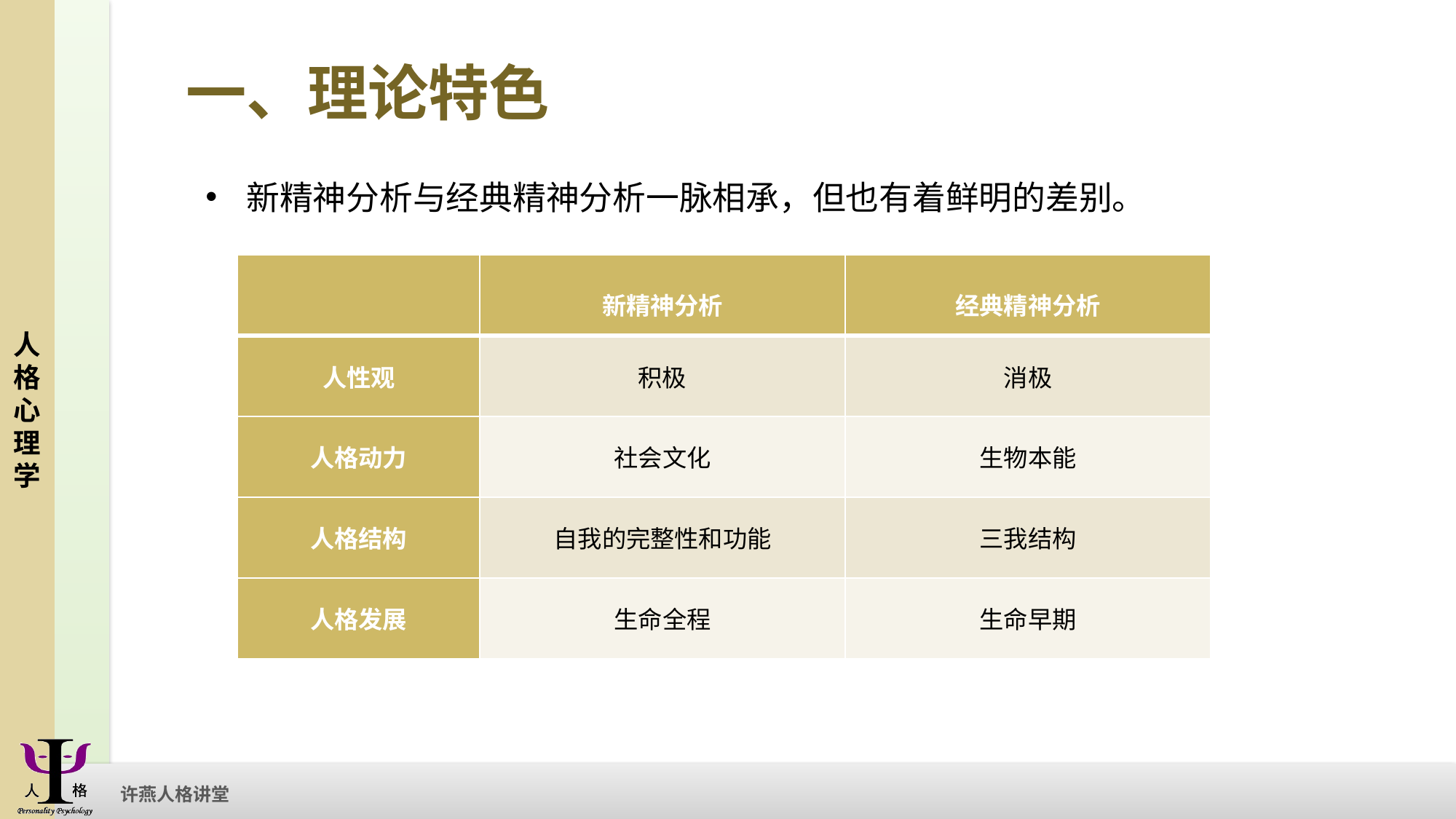

# 一、理论特色
新精神分析与经典精神分析一脉相承，但也有着鲜明的差别。
|  | 新精神分析 | 经典精神分析 |
| --- | --- | --- |
| 人性观 | 积极 | 消极 |
| 人格动力 | 社会文化 | 生物本能 |
| 人格结构 | 自我的完整性和功能 | 三我结构 |
| 人格发展 | 生命全程 | 生命早期 |